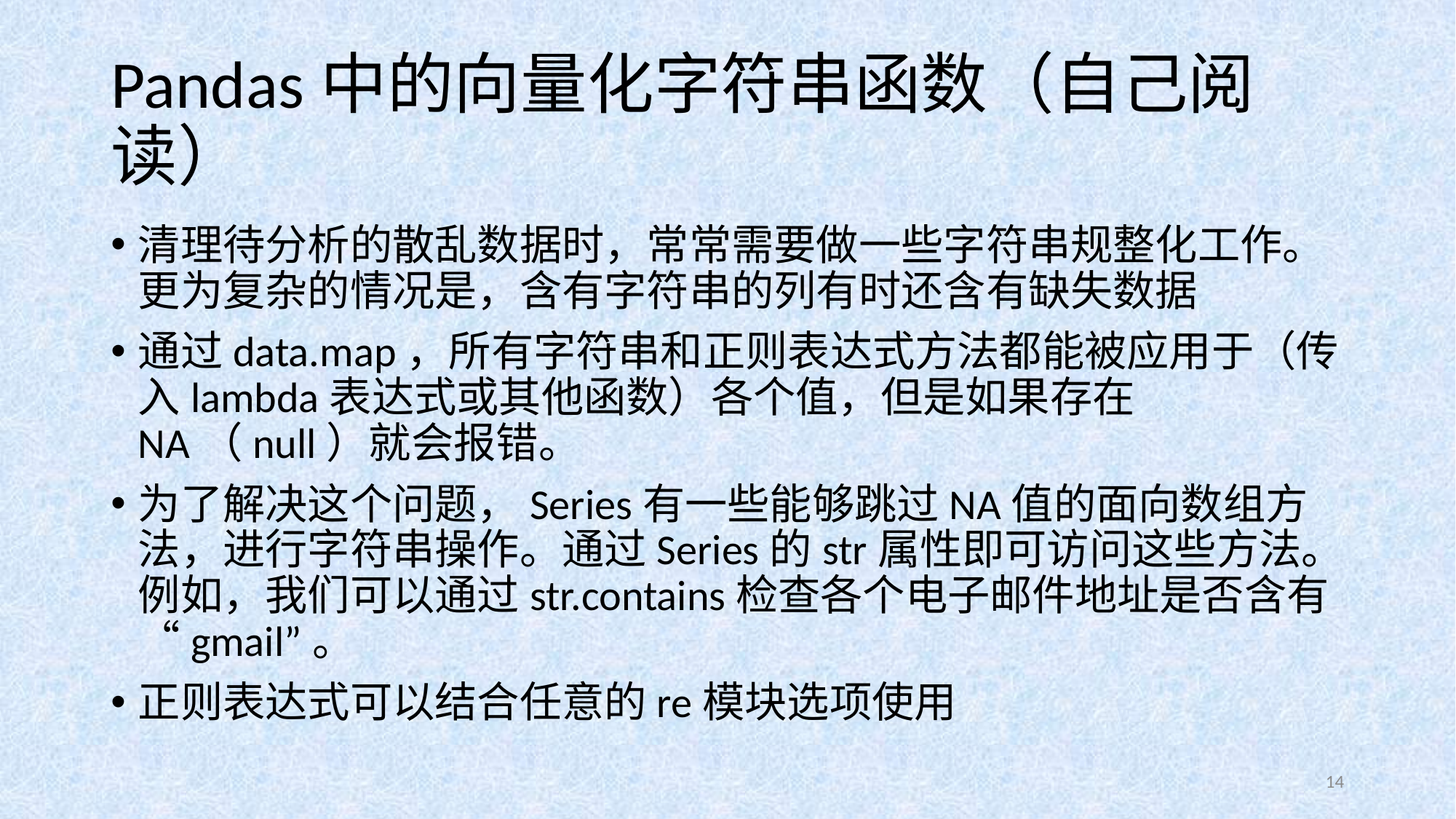

# Pandas中的向量化字符串函数（自己阅读）
清理待分析的散乱数据时，常常需要做一些字符串规整化工作。更为复杂的情况是，含有字符串的列有时还含有缺失数据
通过data.map，所有字符串和正则表达式方法都能被应用于（传入lambda表达式或其他函数）各个值，但是如果存在NA（null）就会报错。
为了解决这个问题，Series有一些能够跳过NA值的面向数组方法，进行字符串操作。通过Series的str属性即可访问这些方法。例如，我们可以通过str.contains检查各个电子邮件地址是否含有“gmail”。
正则表达式可以结合任意的re模块选项使用
14